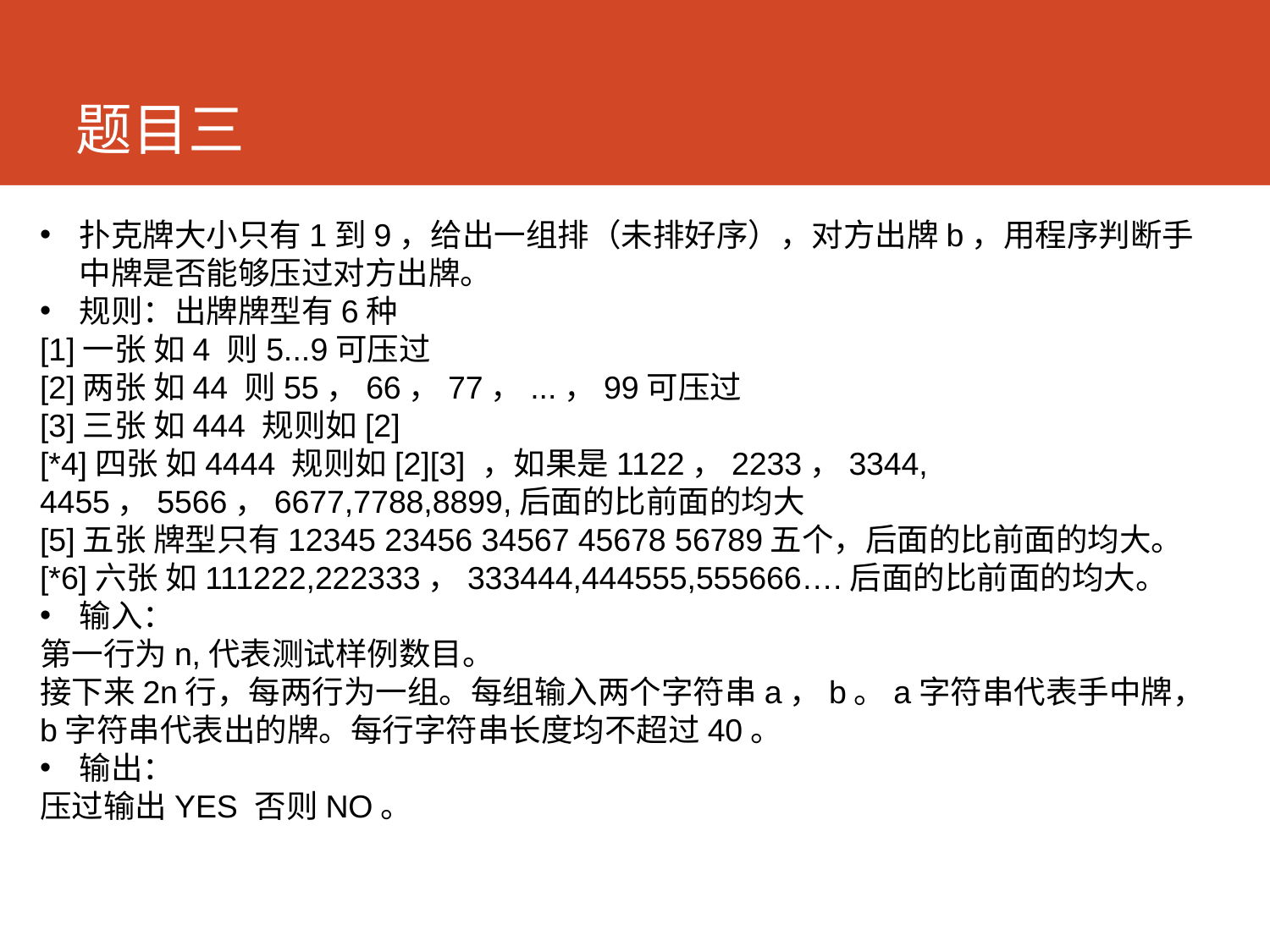

# 题目三
扑克牌大小只有1到9，给出一组排（未排好序），对方出牌b，用程序判断手中牌是否能够压过对方出牌。
规则：出牌牌型有6种
[1]一张 如4 则5...9可压过
[2]两张 如44 则55，66，77，...，99可压过
[3]三张 如444 规则如[2]
[*4]四张 如4444 规则如[2][3] ，如果是1122，2233，3344, 4455，5566，6677,7788,8899,后面的比前面的均大
[5]五张 牌型只有12345 23456 34567 45678 56789五个，后面的比前面的均大。
[*6]六张 如111222,222333，333444,444555,555666….后面的比前面的均大。
输入：
第一行为n,代表测试样例数目。
接下来2n行，每两行为一组。每组输入两个字符串a，b。a字符串代表手中牌，b字符串代表出的牌。每行字符串长度均不超过40。
输出：
压过输出YES 否则NO。